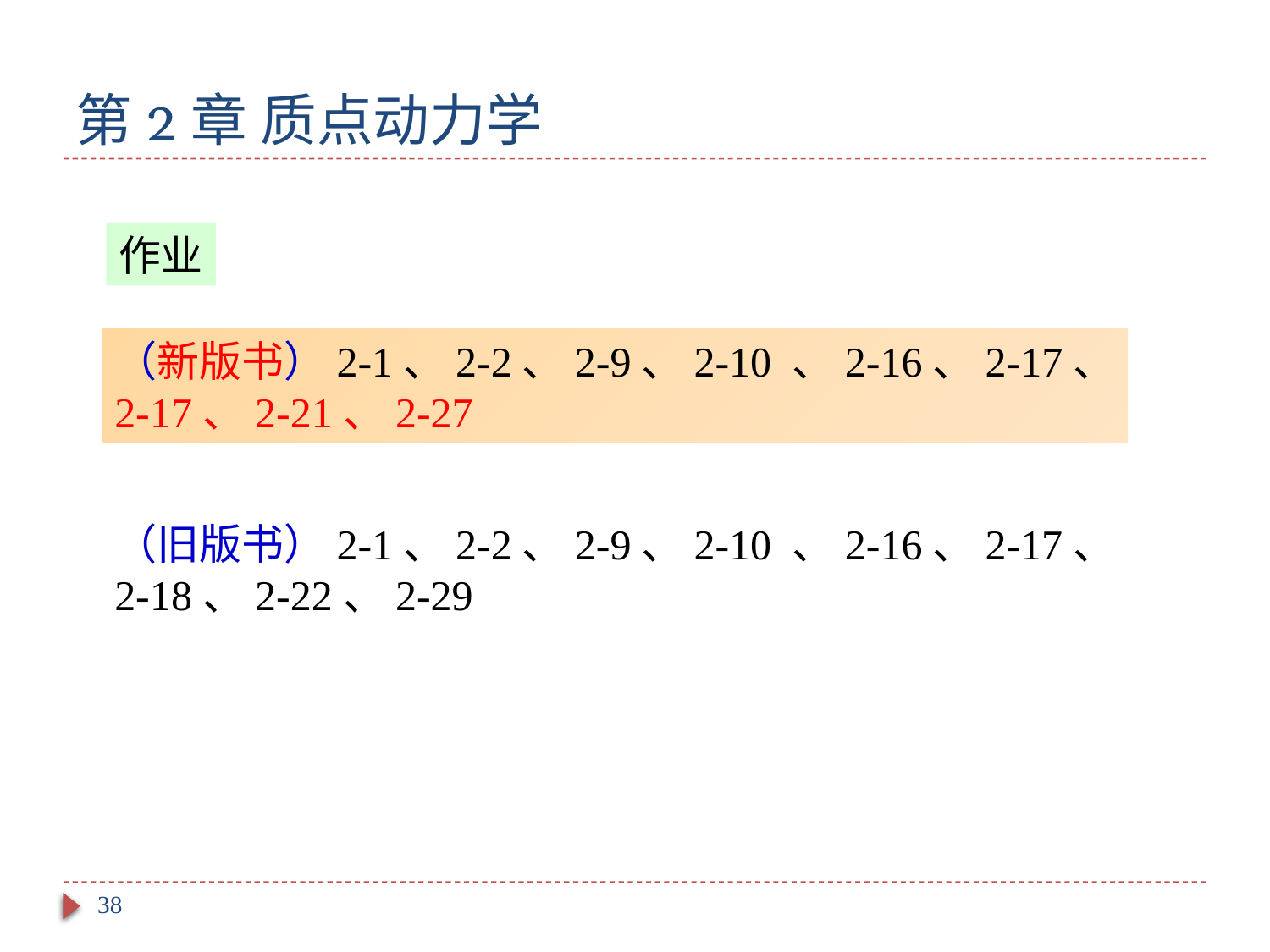

# 第2章 质点动力学
作业
（新版书）2-1、2-2、2-9、2-10 、2-16、2-17、
2-17、2-21、2-27
（旧版书）2-1、2-2、2-9、2-10 、2-16、2-17、
2-18、2-22、2-29

38